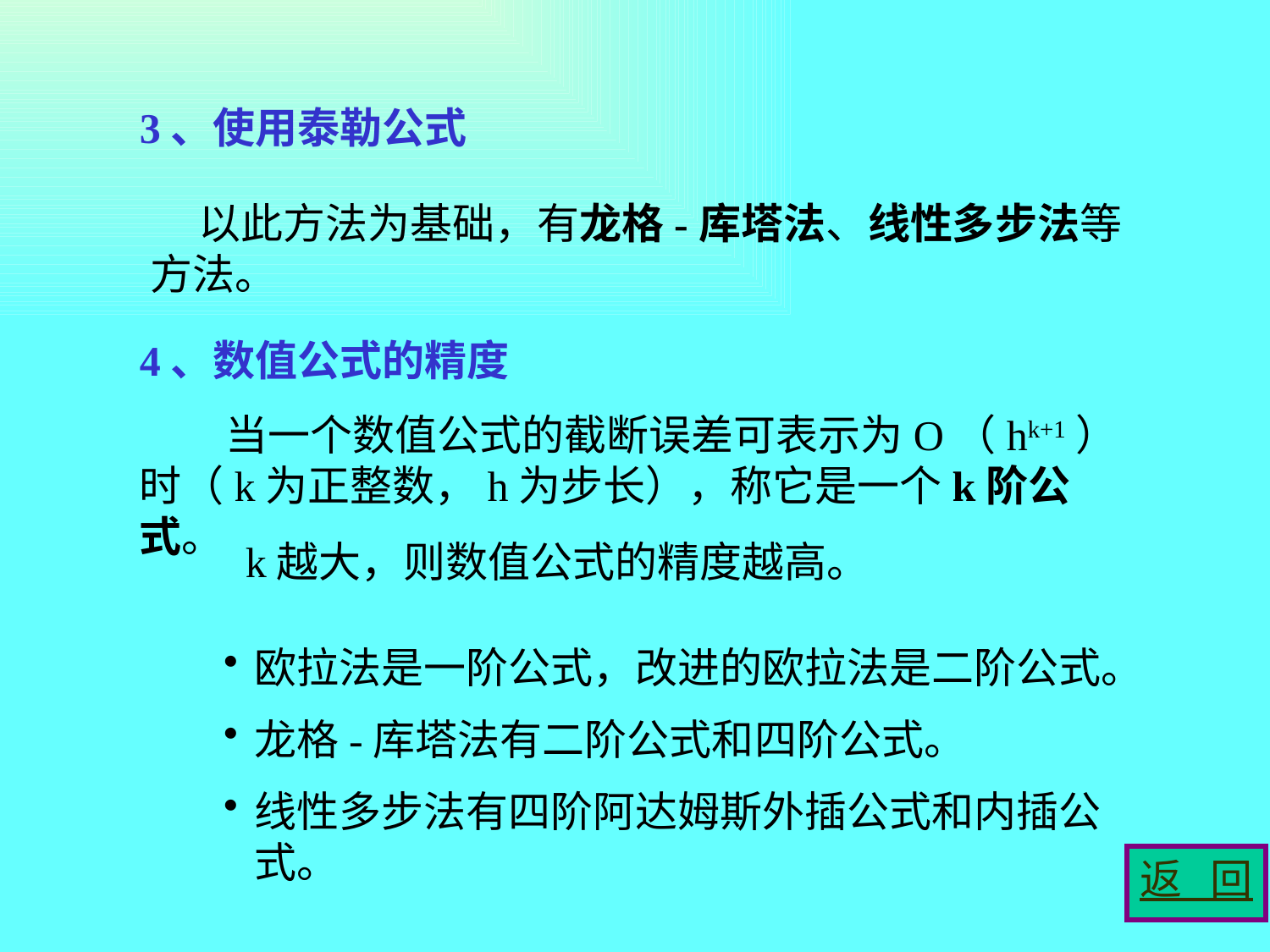

3、使用泰勒公式
    以此方法为基础，有龙格-库塔法、线性多步法等方法。
4、数值公式的精度
        当一个数值公式的截断误差可表示为O（hk+1）时（k为正整数，h为步长），称它是一个k阶公式。
k越大，则数值公式的精度越高。
欧拉法是一阶公式，改进的欧拉法是二阶公式。
龙格-库塔法有二阶公式和四阶公式。
线性多步法有四阶阿达姆斯外插公式和内插公式。
返   回